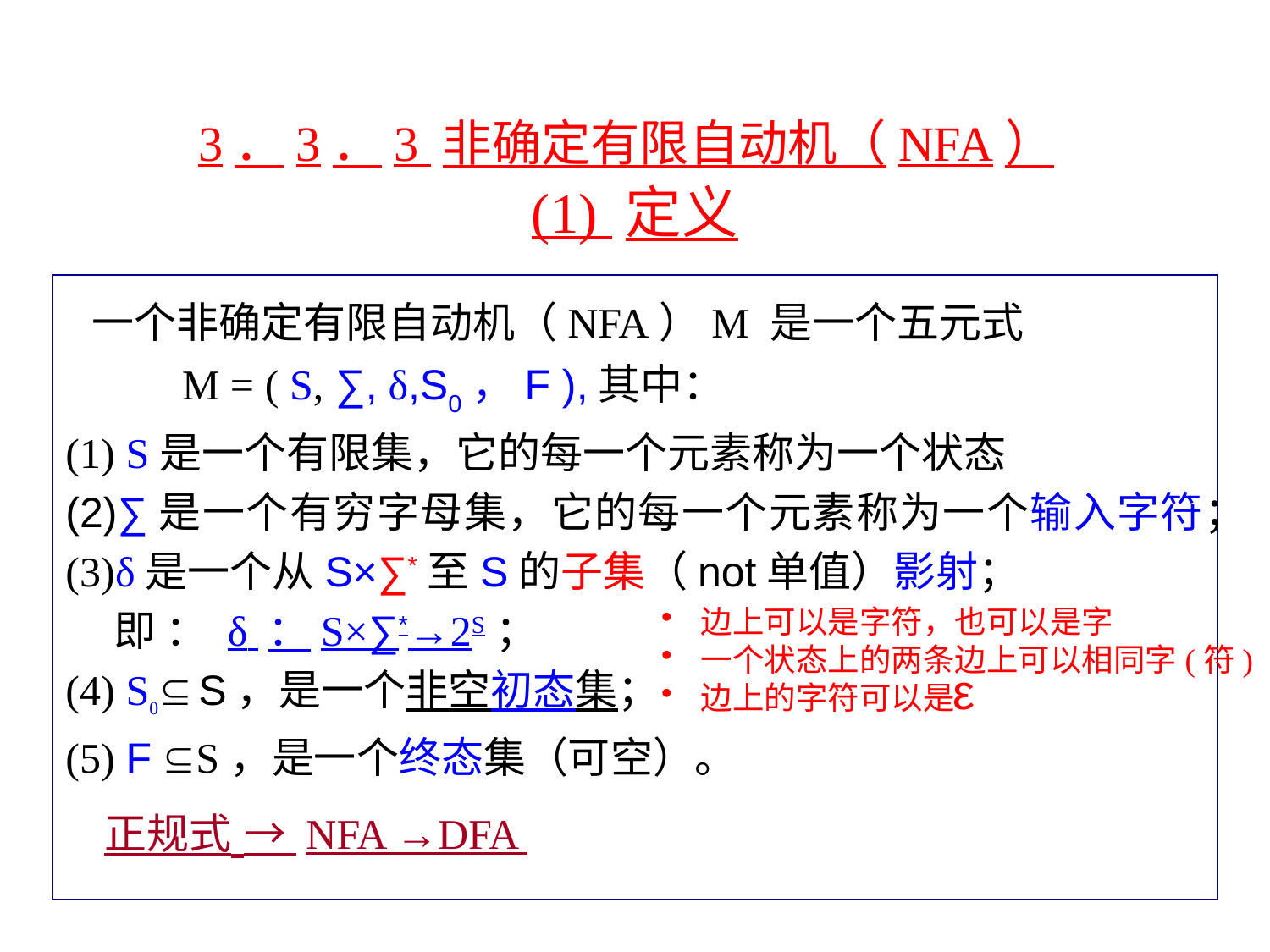

# 3．3．3 非确定有限自动机（NFA） (1) 定义
 一个非确定有限自动机（NFA）M 是一个五元式
           M = ( S, ∑, δ,S0，F ),其中：
(1) S是一个有限集，它的每一个元素称为一个状态
(2)∑是一个有穷字母集，它的每一个元素称为一个输入字符；
(3)δ是一个从S×∑*至S的子集（not单值）影射；
    即 ： δ ：S×∑*→2S；
(4) S0⊆ S，是一个非空初态集；
(5) F ⊆S，是一个终态集（可空）。
   正规式 → NFA →DFA
边上可以是字符，也可以是字
一个状态上的两条边上可以相同字(符)
边上的字符可以是
ε